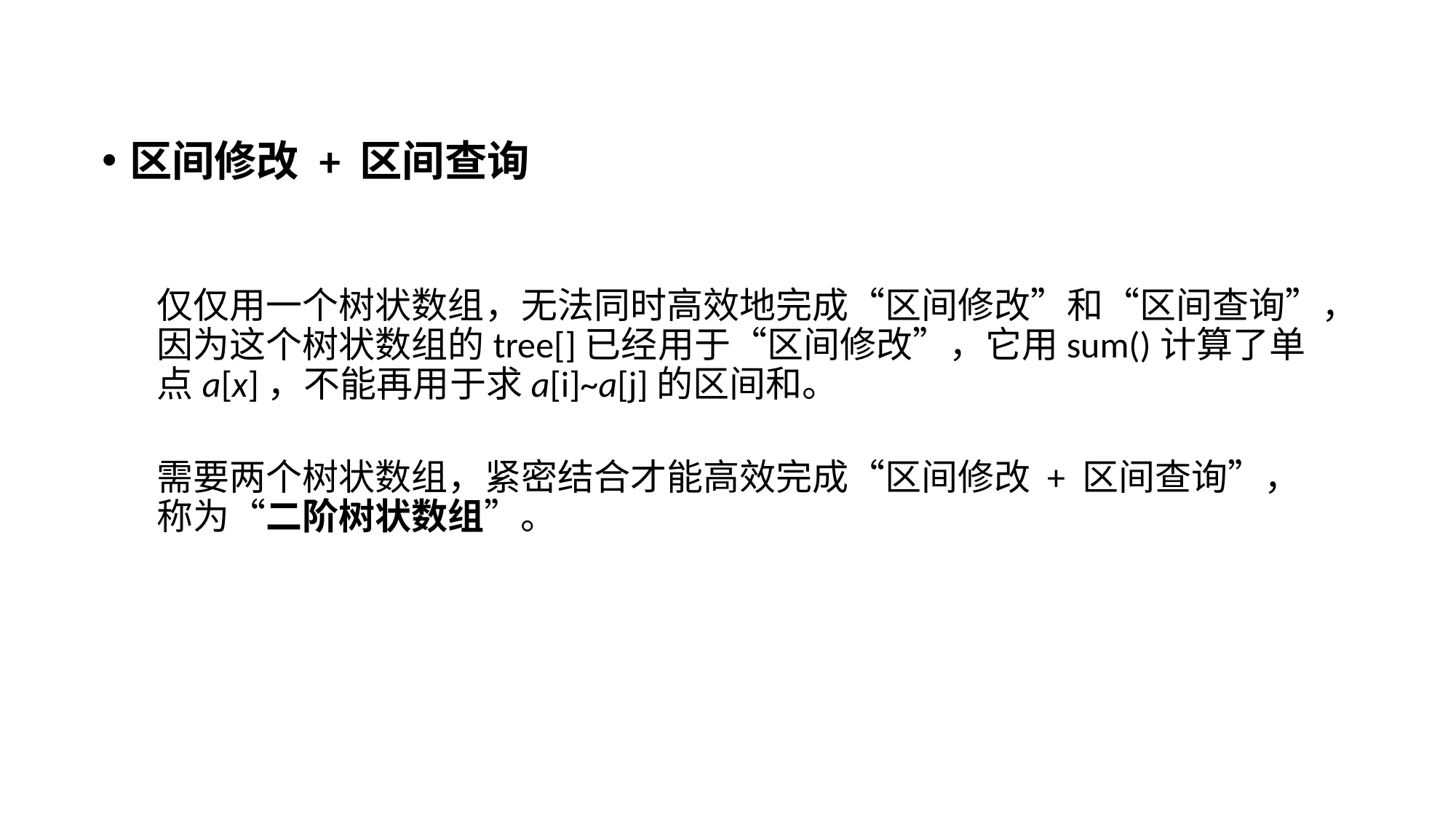

区间修改 + 区间查询

仅仅用一个树状数组，无法同时高效地完成“区间修改”和“区间查询”，因为这个树状数组的tree[]已经用于“区间修改”，它用sum()计算了单点a[x]，不能再用于求a[i]~a[j]的区间和。

需要两个树状数组，紧密结合才能高效完成“区间修改 + 区间查询”，称为“二阶树状数组”。